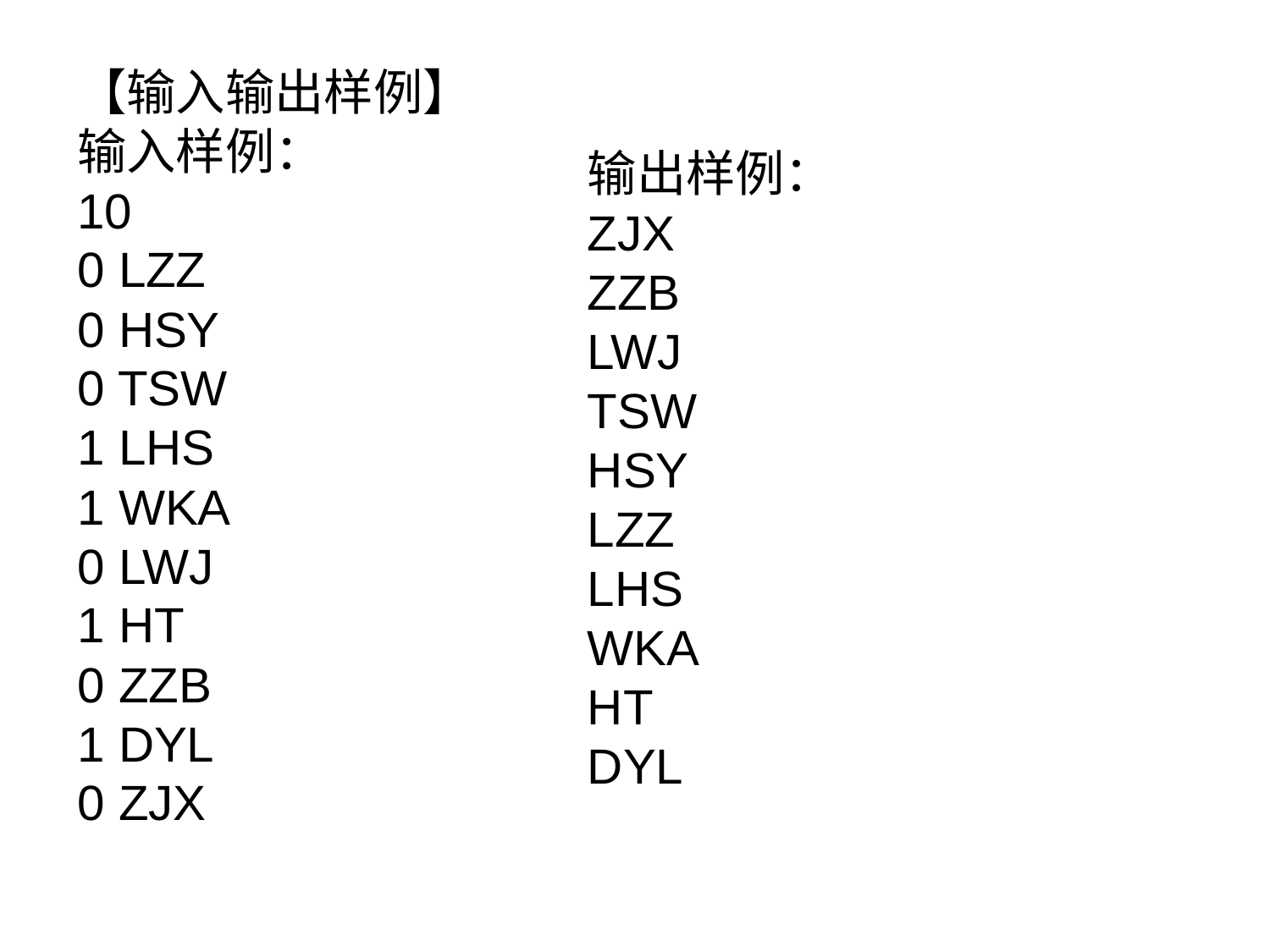

【输入输出样例】
输入样例：
10
0 LZZ
0 HSY
0 TSW
1 LHS
1 WKA
0 LWJ
1 HT
0 ZZB
1 DYL
0 ZJX
输出样例：
ZJX
ZZB
LWJ
TSW
HSY
LZZ
LHS
WKA
HT
DYL